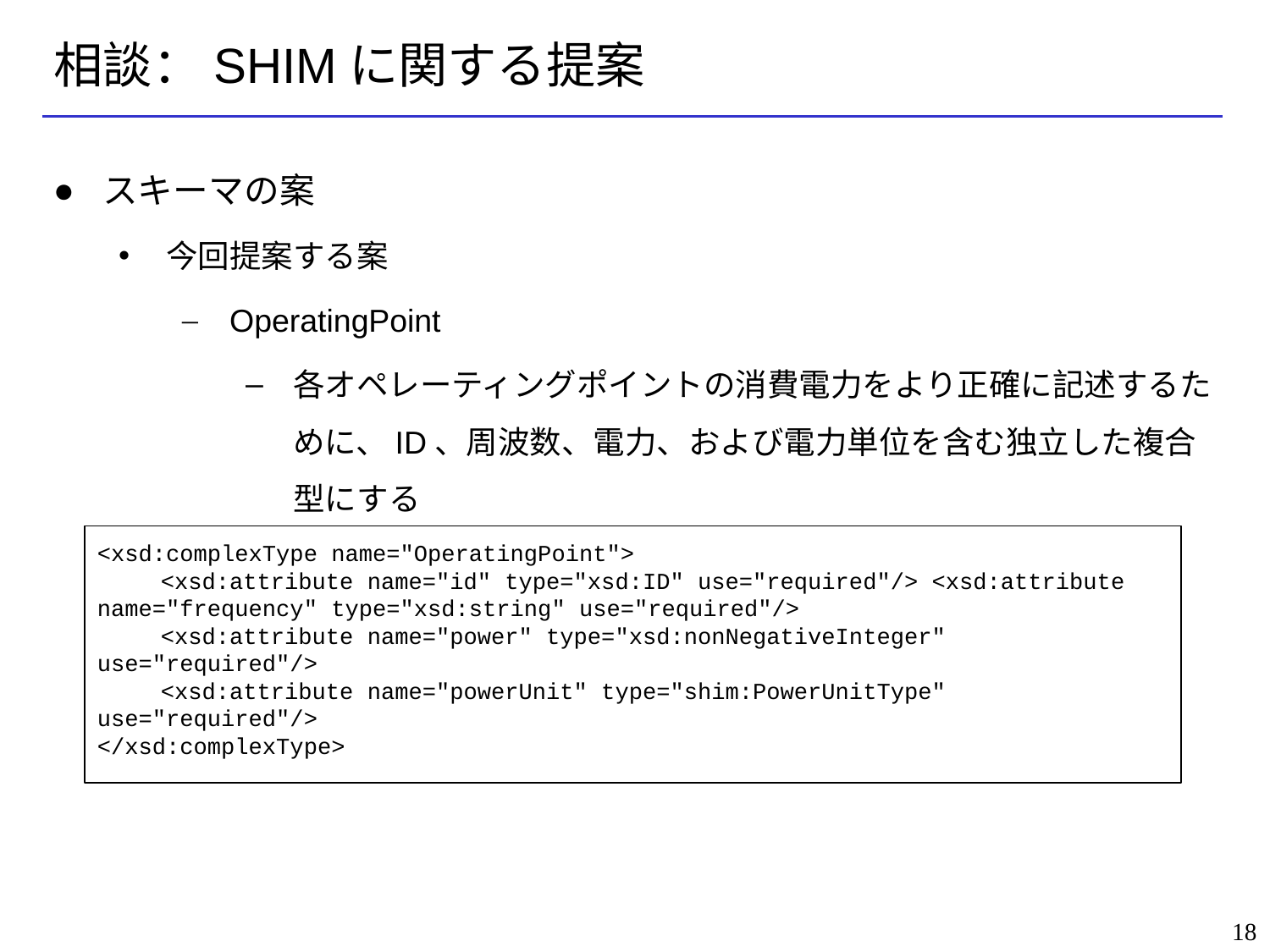

# 相談：SHIMに関する提案
スキーマの案
今回提案する案
OperatingPoint
各オペレーティングポイントの消費電力をより正確に記述するために、ID、周波数、電力、および電力単位を含む独立した複合型にする

<xsd:complexType name="OperatingPoint">
<xsd:attribute name="id" type="xsd:ID" use="required"/> <xsd:attribute name="frequency" type="xsd:string" use="required"/>
<xsd:attribute name="power" type="xsd:nonNegativeInteger" use="required"/>
<xsd:attribute name="powerUnit" type="shim:PowerUnitType" use="required"/>
</xsd:complexType>
18